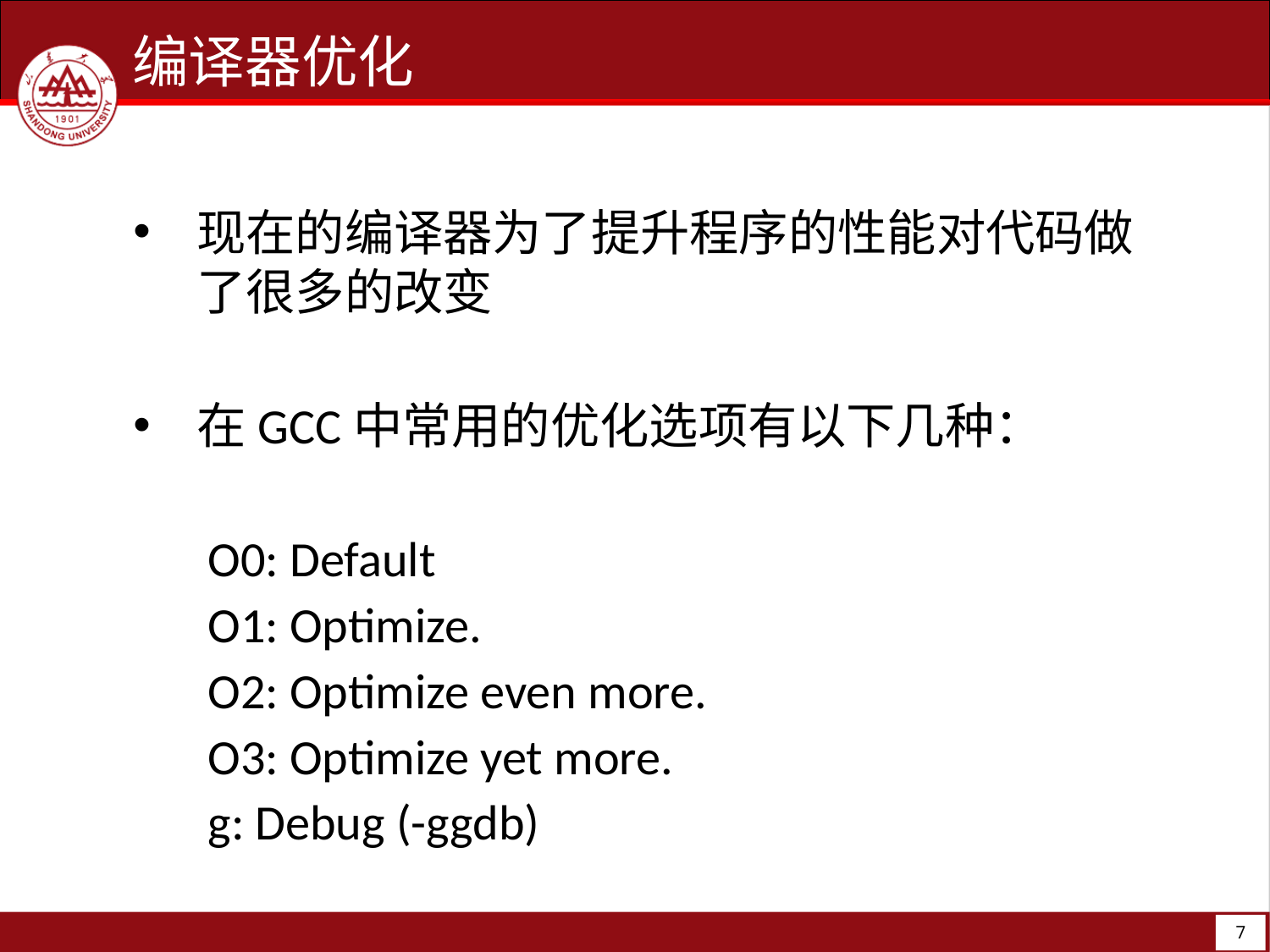

编译器优化
现在的编译器为了提升程序的性能对代码做了很多的改变

在GCC中常用的优化选项有以下几种：

 O0: Default
 O1: Optimize.
 O2: Optimize even more.
 O3: Optimize yet more.
 g: Debug (-ggdb)